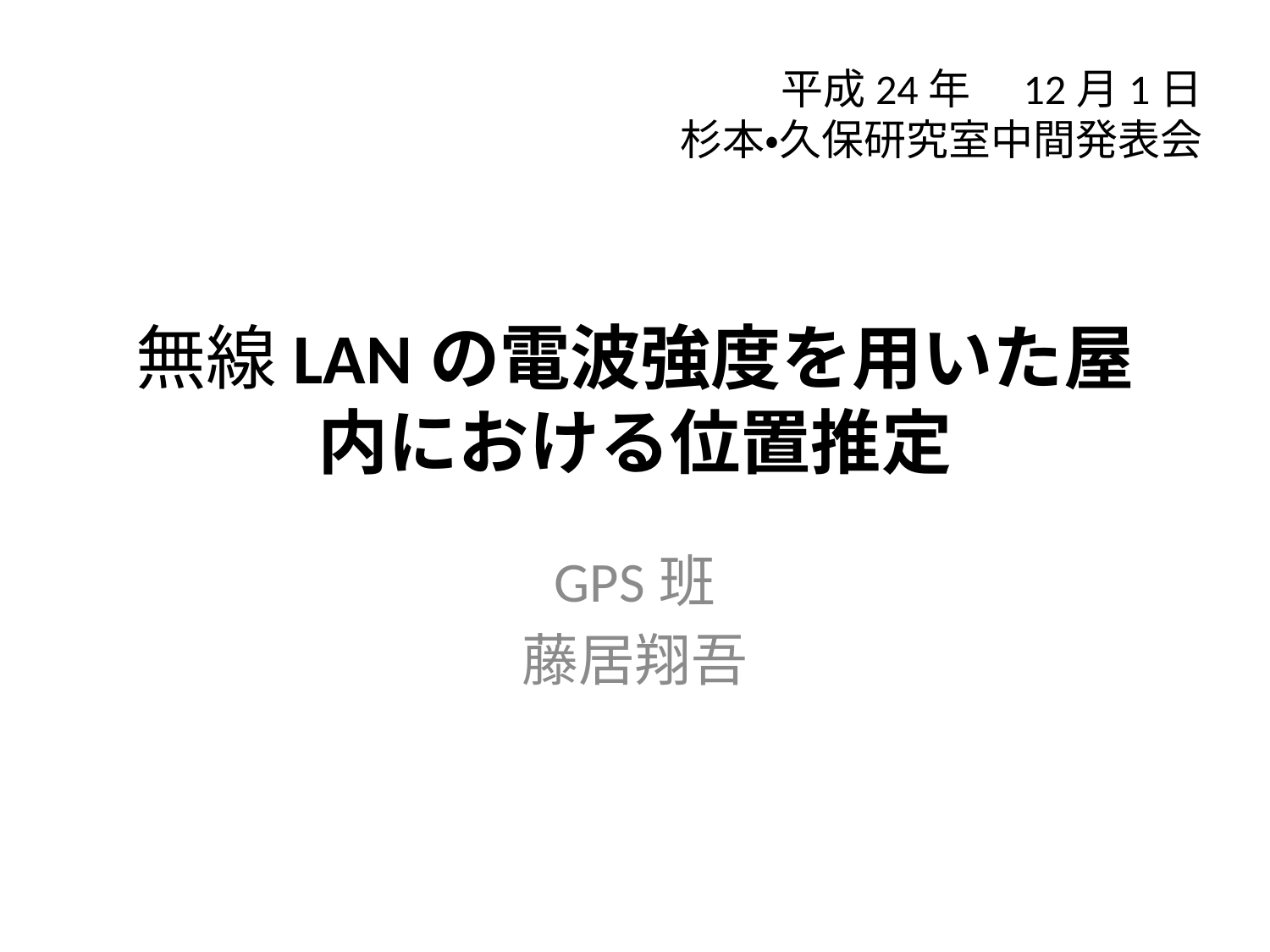

平成24年　12月1日
杉本・久保研究室中間発表会
# 無線LANの電波強度を用いた屋内における位置推定
GPS班
藤居翔吾